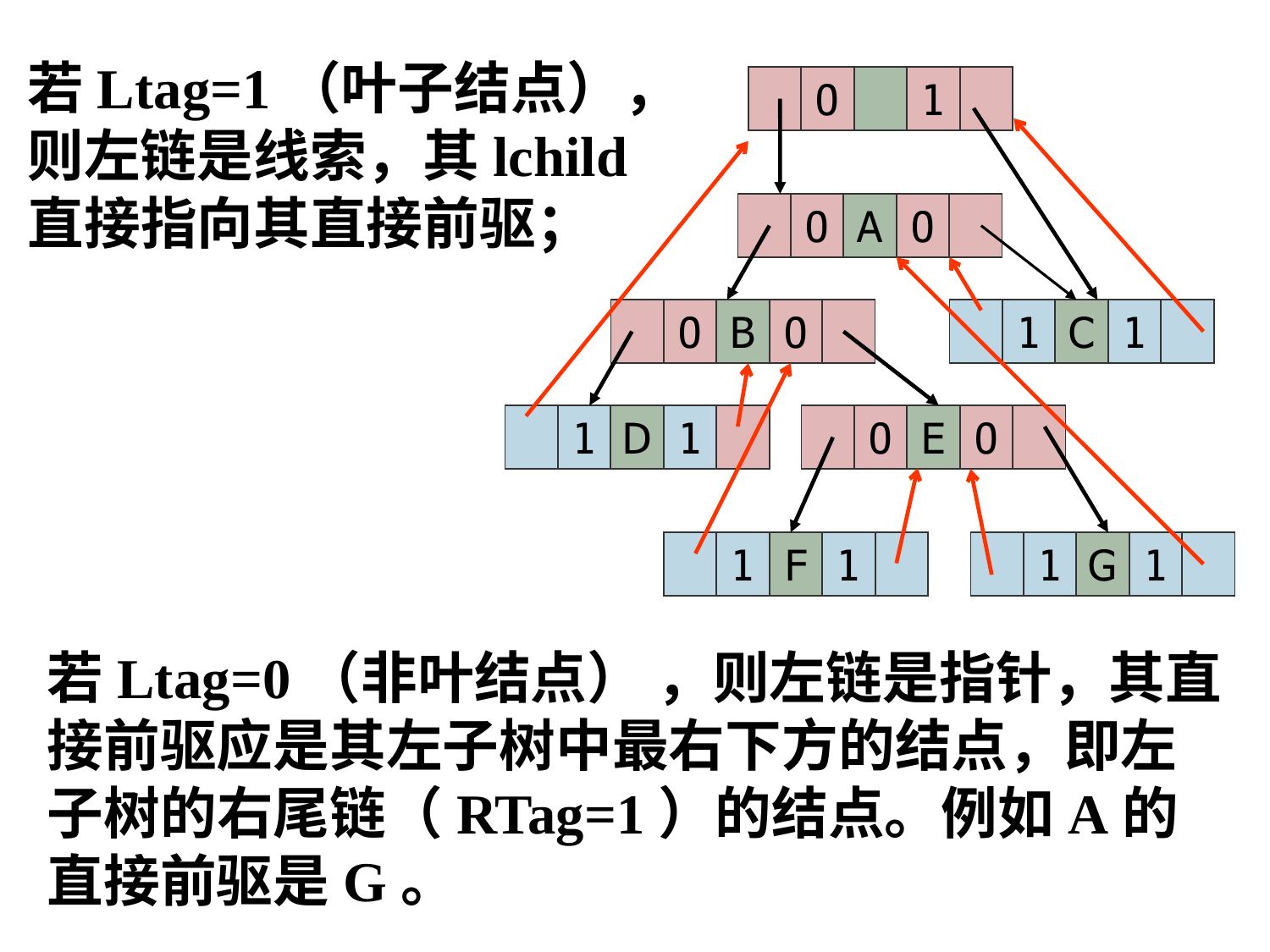

若Ltag=1（叶子结点），则左链是线索，其lchild直接指向其直接前驱；

0

1

0
A
0

0
B
0

1
C
1

1
D
1

0
E
0

1
F
1

1
G
1

若Ltag=0（非叶结点） ，则左链是指针，其直接前驱应是其左子树中最右下方的结点，即左子树的右尾链（RTag=1）的结点。例如A的直接前驱是G。